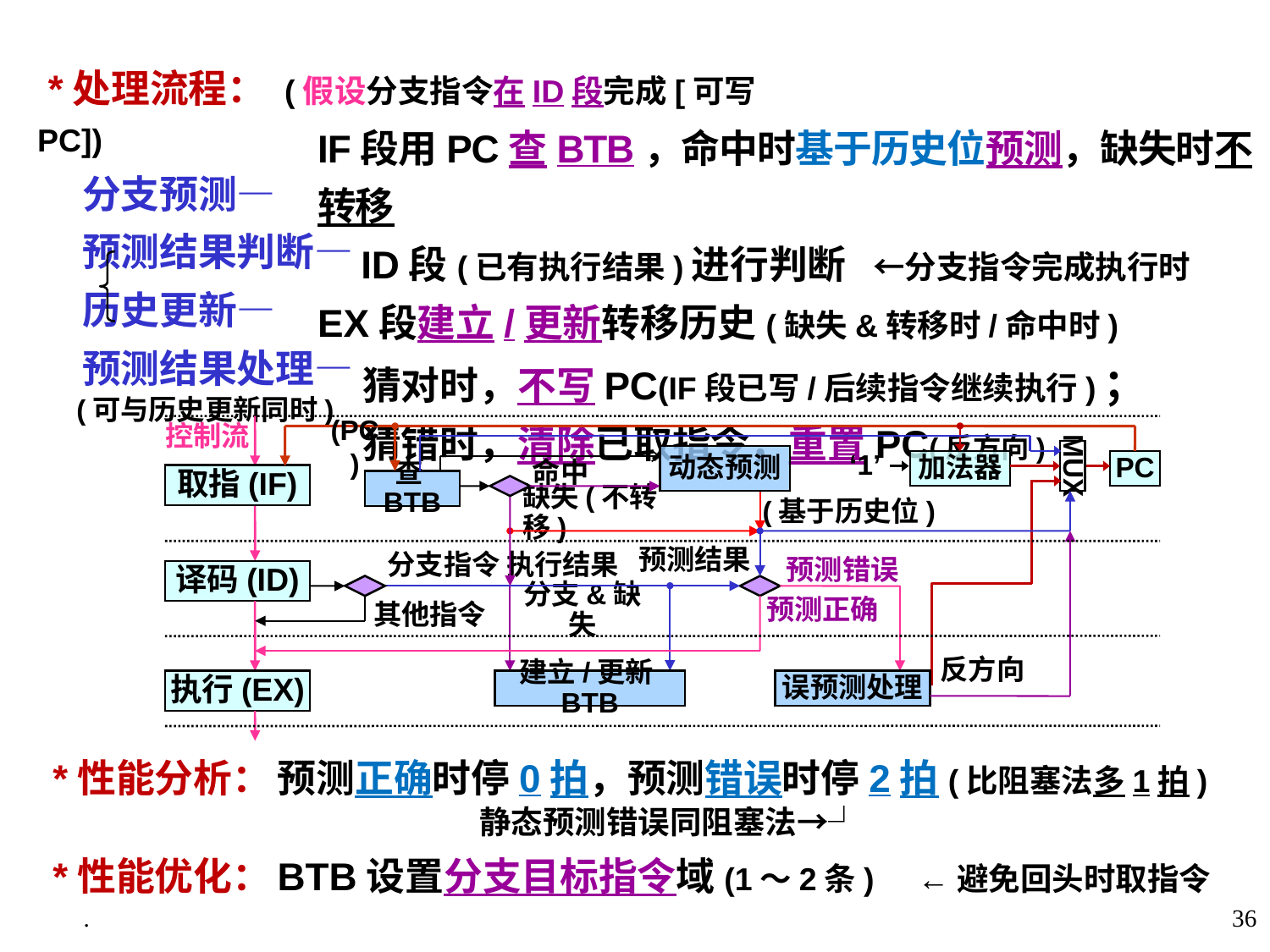

*处理流程： (假设分支指令在ID段完成[可写PC])
    分支预测—
    预测结果判断—
    历史更新—
    预测结果处理—
     (可与历史更新同时)
IF段用PC查BTB，命中时基于历史位预测，缺失时不转移
    ID段(已有执行结果)进行判断   ←分支指令完成执行时
EX段建立/更新转移历史(缺失&转移时/命中时)
    猜对时，不写PC(IF段已写/后续指令继续执行)；
    猜错时，清除已取指令，重置PC(反方向)

控制流

MUX
‘1’
加法器
PC
取指(IF)

分支指令 执行结果
译码(ID)

其他指令

执行(EX)

(PC)
动态预测
命中
查BTB

(基于历史位)

缺失(不转移)

预测结果

反方向
误预测处理
预测错误

分支&缺失
预测正确
建立/更新BTB
 *性能分析：

 *性能优化：
预测正确时停0拍，预测错误时停2拍(比阻塞法多1拍)
                           静态预测错误同阻塞法→┘
BTB设置分支目标指令域(1～2条)    ←避免回头时取指令
.
36